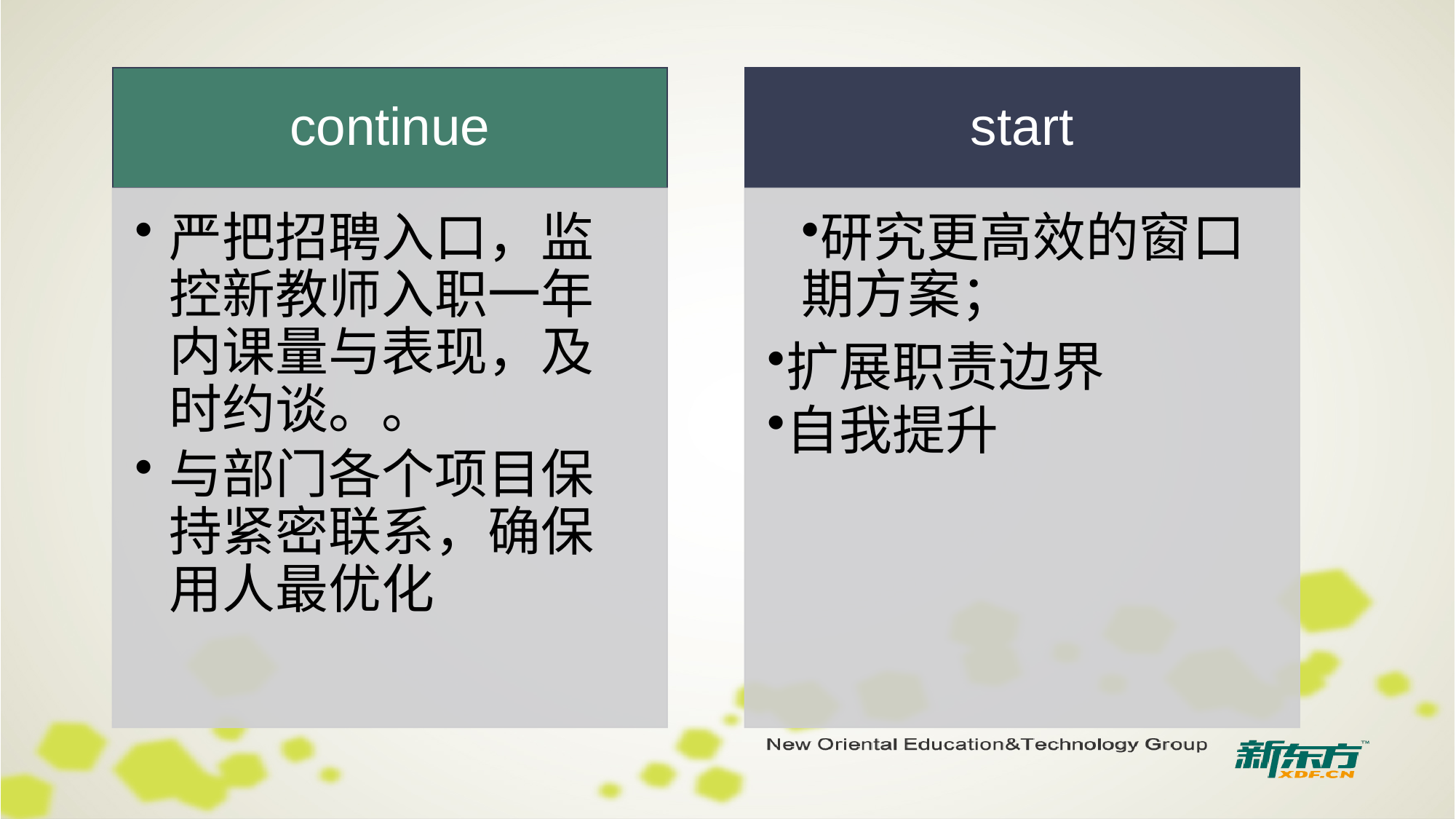

continue
严把招聘入口，监控新教师入职一年内课量与表现，及时约谈。。
与部门各个项目保持紧密联系，确保用人最优化
start
研究更高效的窗口期方案；
扩展职责边界
自我提升